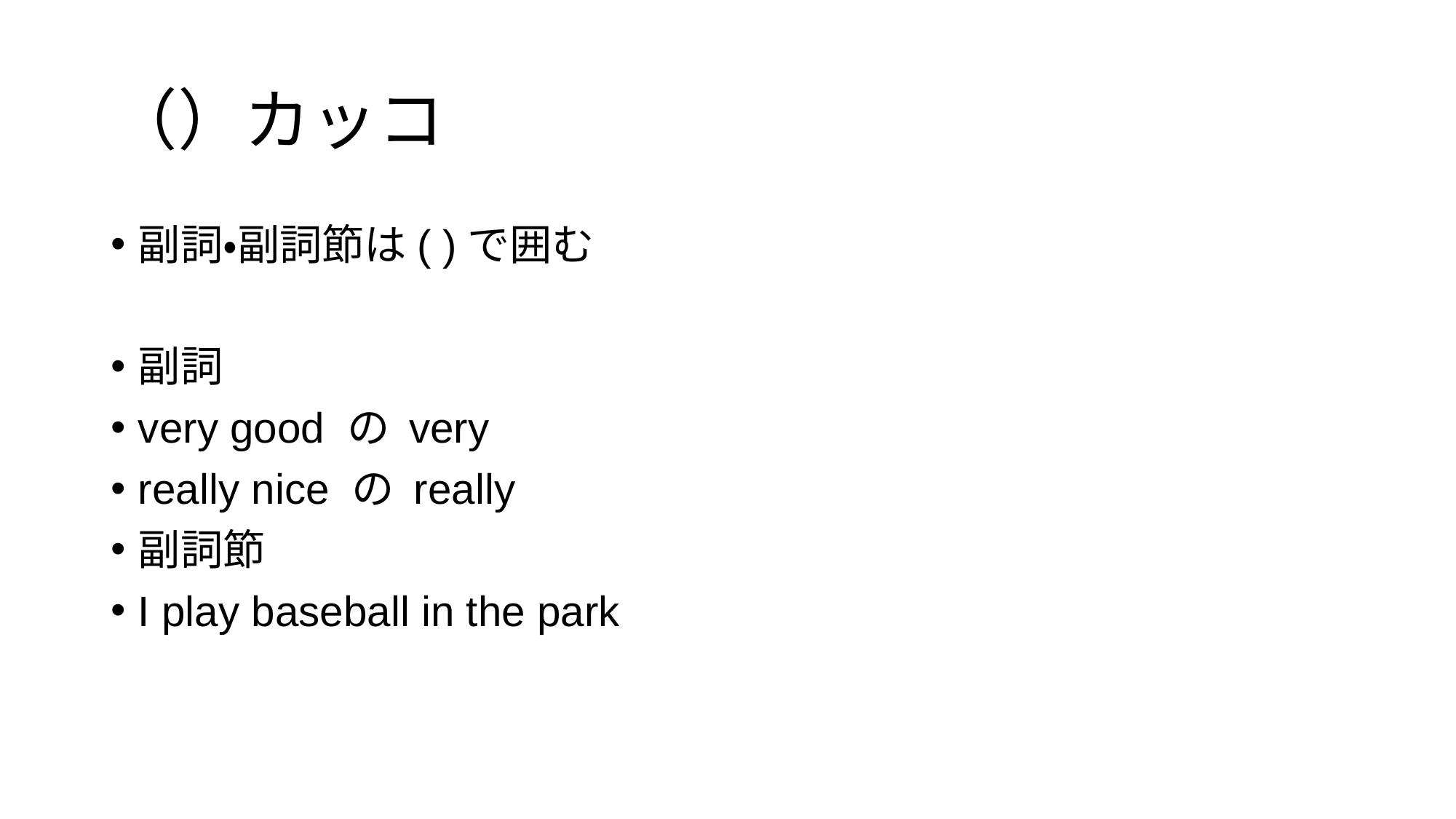

# （）カッコ
副詞・副詞節は( )で囲む

副詞
very good の very
really nice の really
副詞節
I play baseball in the park